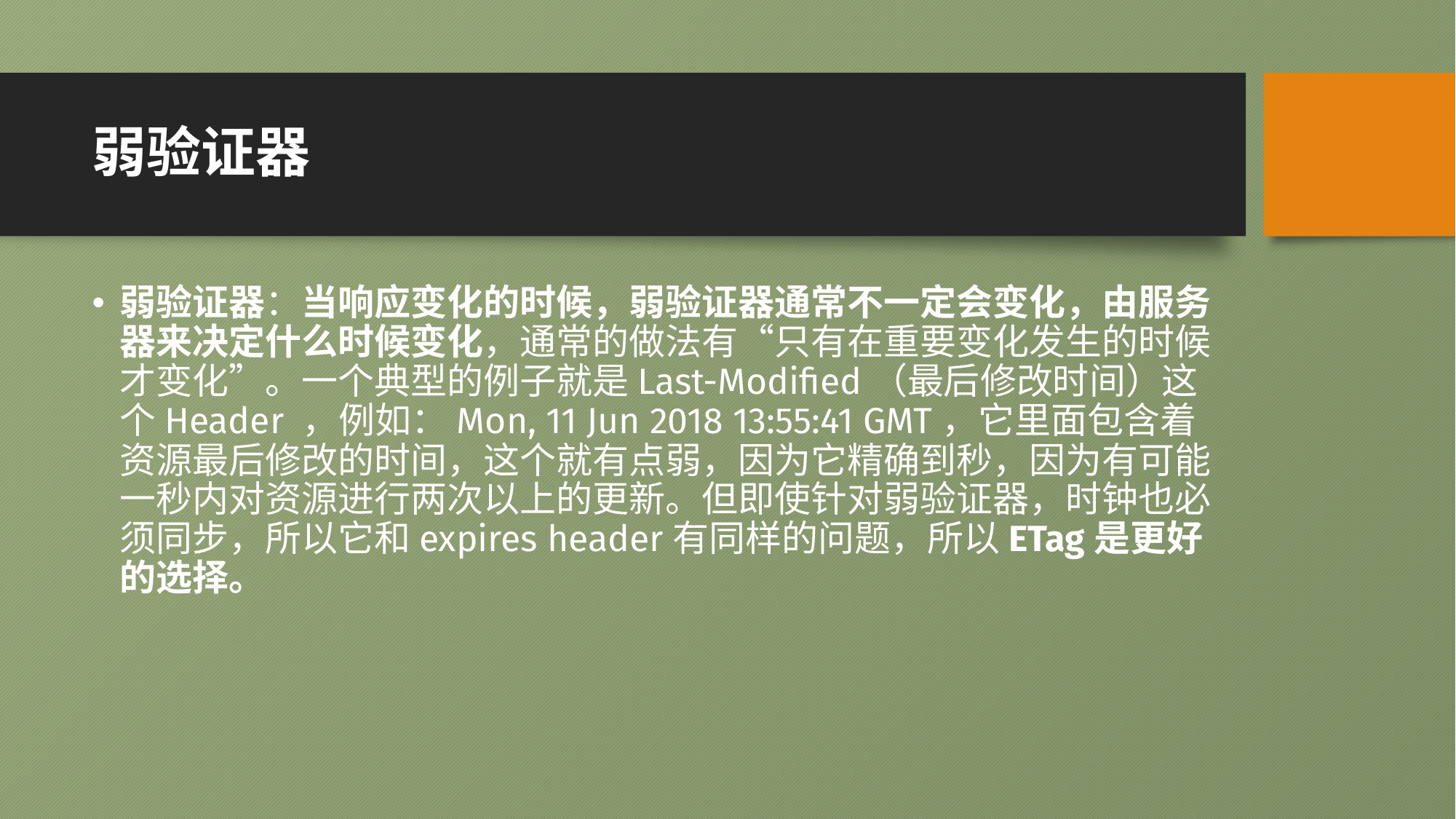

# 弱验证器
弱验证器：当响应变化的时候，弱验证器通常不一定会变化，由服务器来决定什么时候变化，通常的做法有“只有在重要变化发生的时候才变化”。一个典型的例子就是Last-Modified（最后修改时间）这个Header ，例如：Mon, 11 Jun 2018 13:55:41 GMT，它里面包含着资源最后修改的时间，这个就有点弱，因为它精确到秒，因为有可能一秒内对资源进行两次以上的更新。但即使针对弱验证器，时钟也必须同步，所以它和expires header有同样的问题，所以ETag是更好的选择。